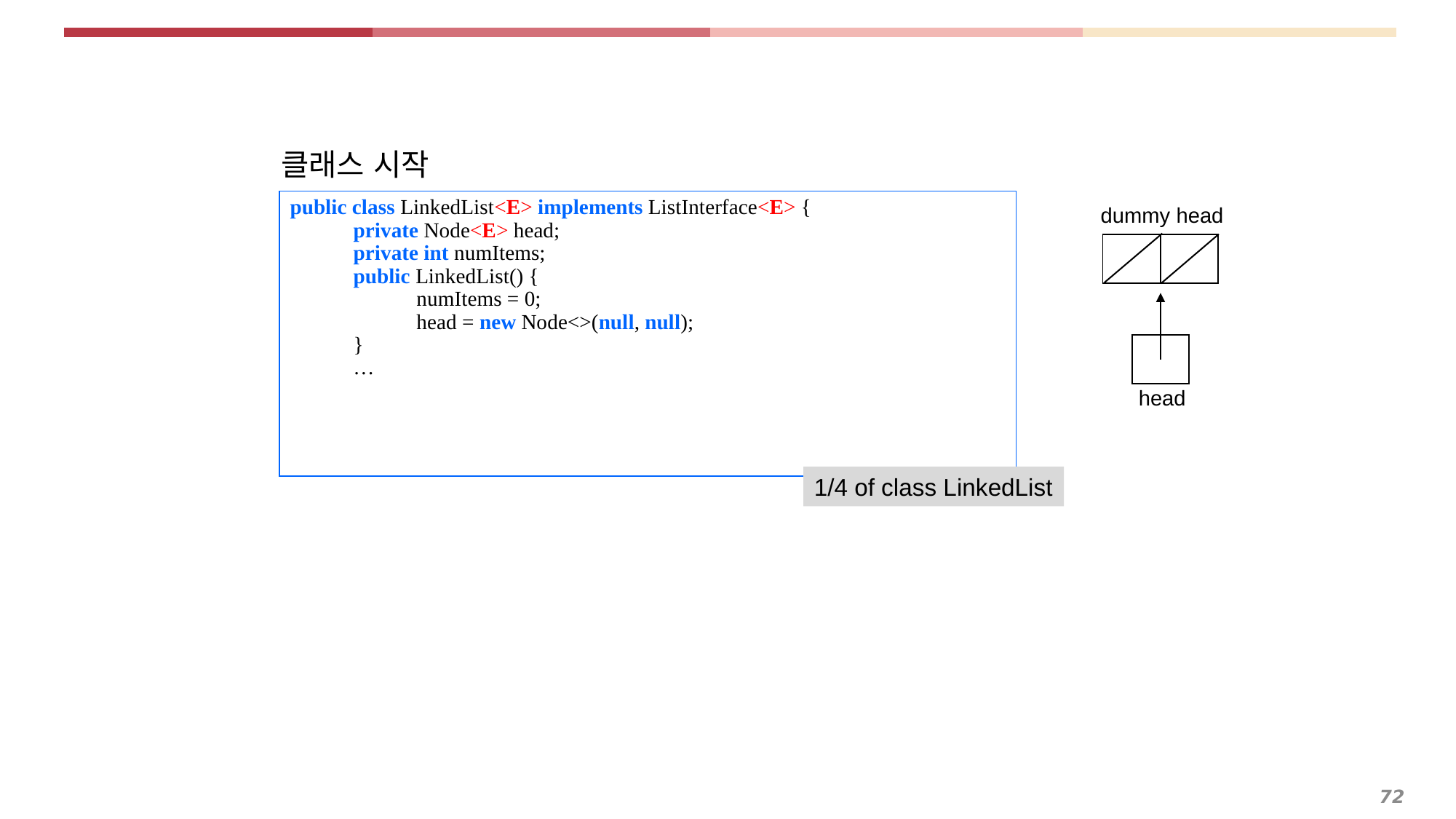

클래스 시작
public class LinkedList<E> implements ListInterface<E> {
            private Node<E> head;
            private int numItems;
            public LinkedList() {
                        numItems = 0;
                        head = new Node<>(null, null);
            }
            …

dummy head
|  |  |
| --- | --- |
|  |
| --- |
head
1/4 of class LinkedList